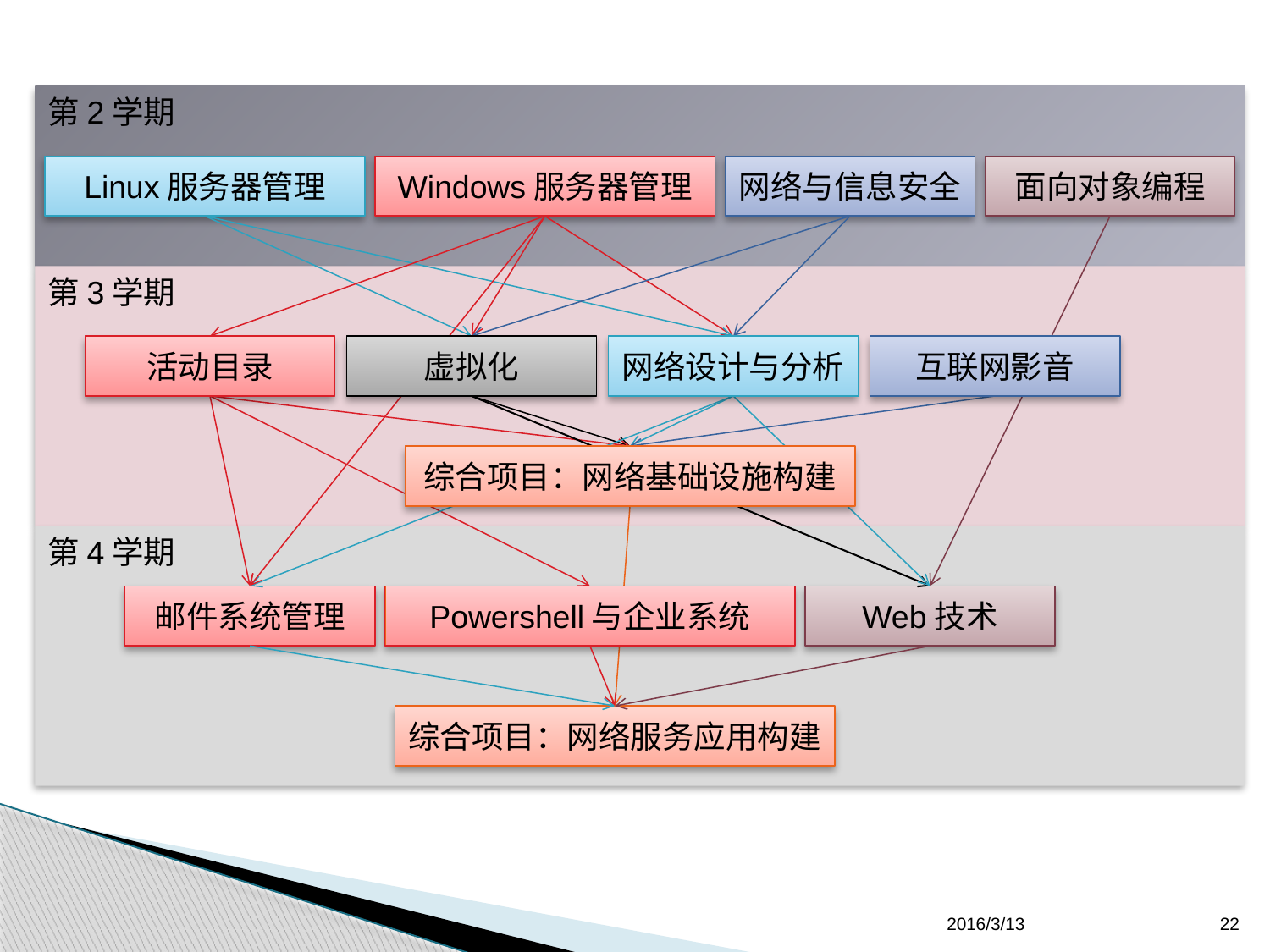

第2学期
Linux服务器管理
Windows服务器管理
网络与信息安全
面向对象编程
第3学期
活动目录
虚拟化
网络设计与分析
互联网影音
综合项目：网络基础设施构建
第4学期
邮件系统管理
Powershell与企业系统
Web技术
综合项目：网络服务应用构建
2016/3/13
22